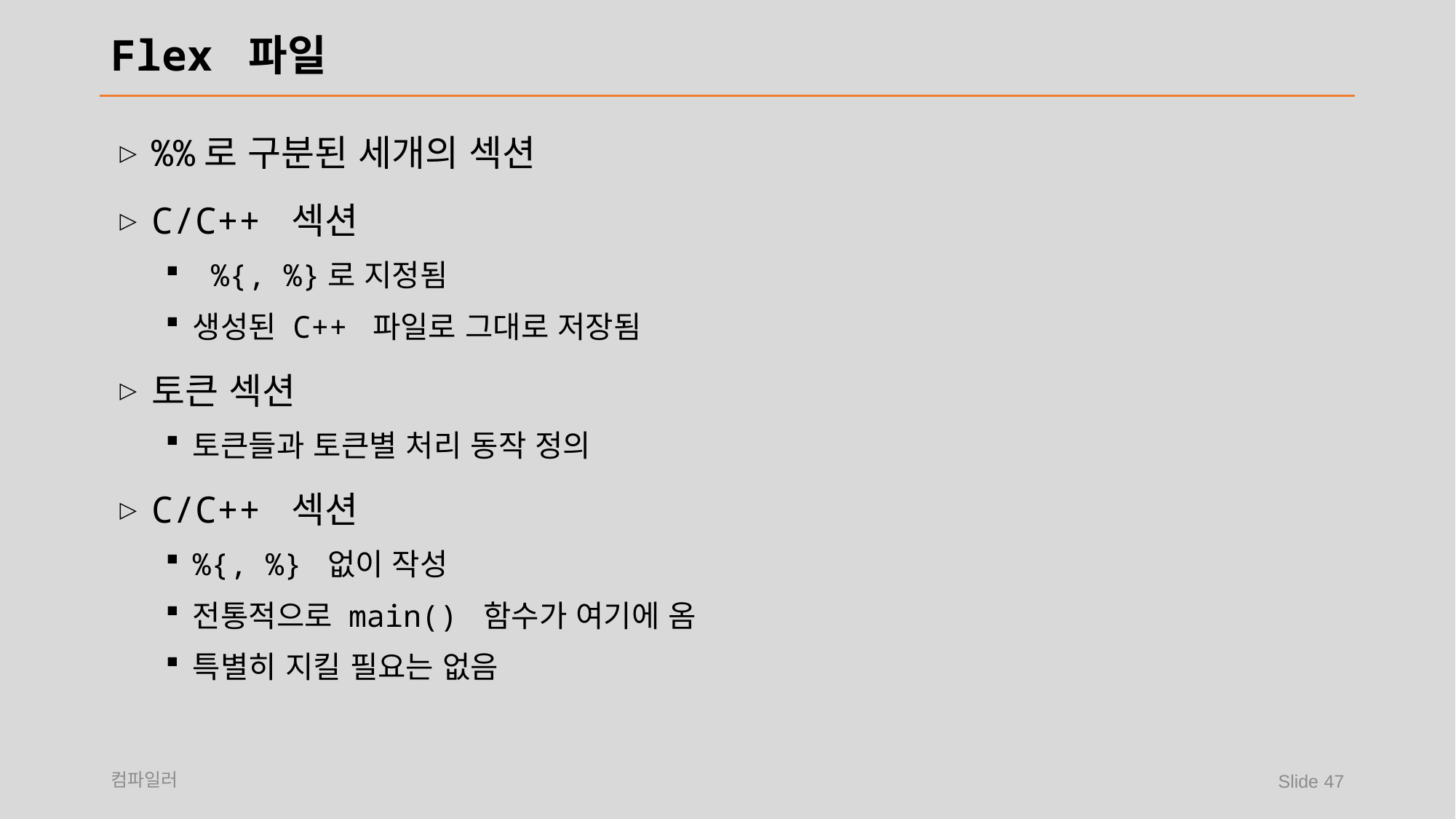

# Flex 파일
%%로 구분된 세개의 섹션
C/C++ 섹션
 %{, %}로 지정됨
생성된 C++ 파일로 그대로 저장됨
토큰 섹션
토큰들과 토큰별 처리 동작 정의
C/C++ 섹션
%{, %} 없이 작성
전통적으로 main() 함수가 여기에 옴
특별히 지킬 필요는 없음
컴파일러
Slide 47